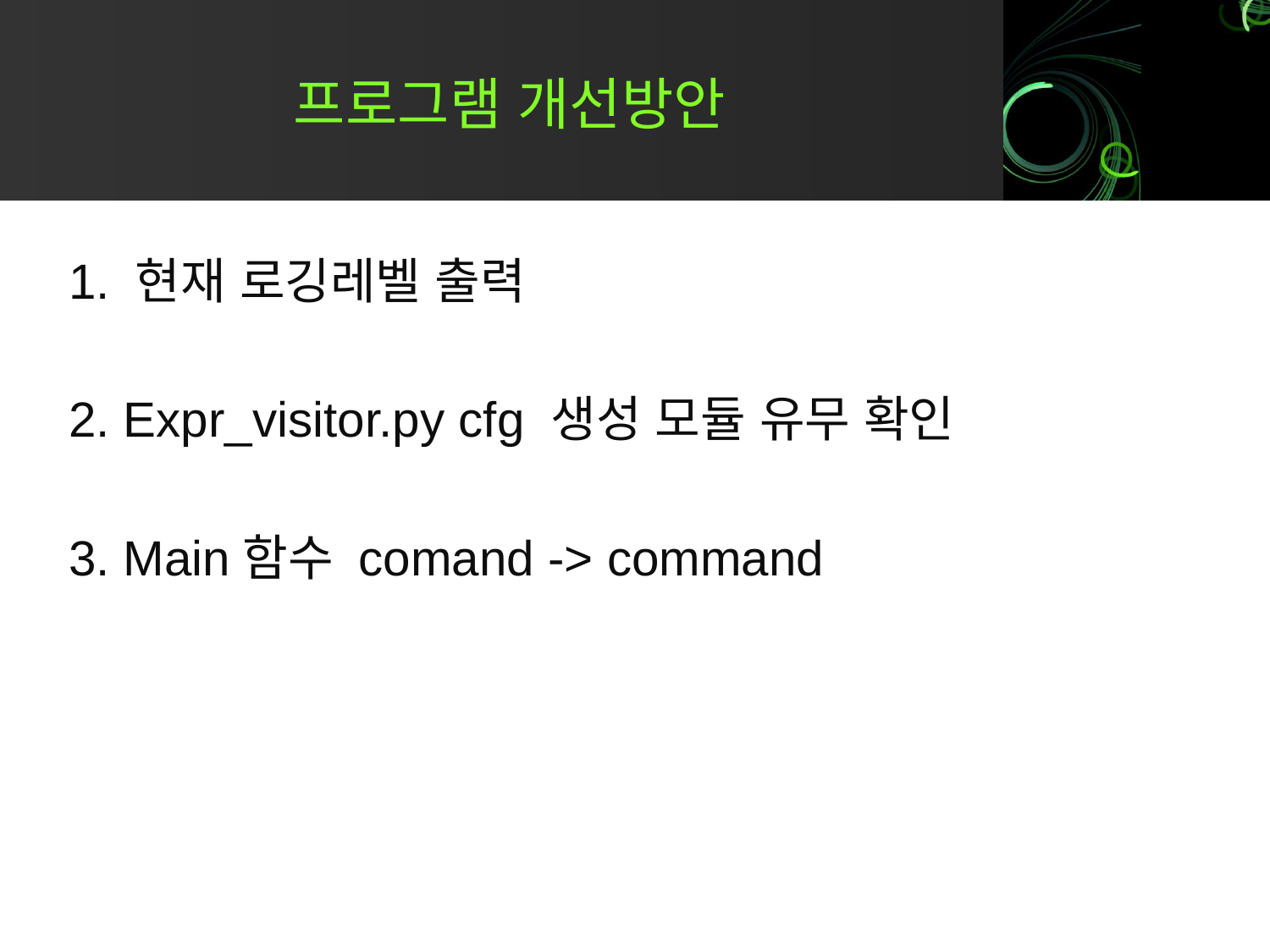

# 프로그램 개선방안

1. 현재 로깅레벨 출력

2. Expr_visitor.py cfg 생성 모듈 유무 확인

3. Main함수 comand -> command